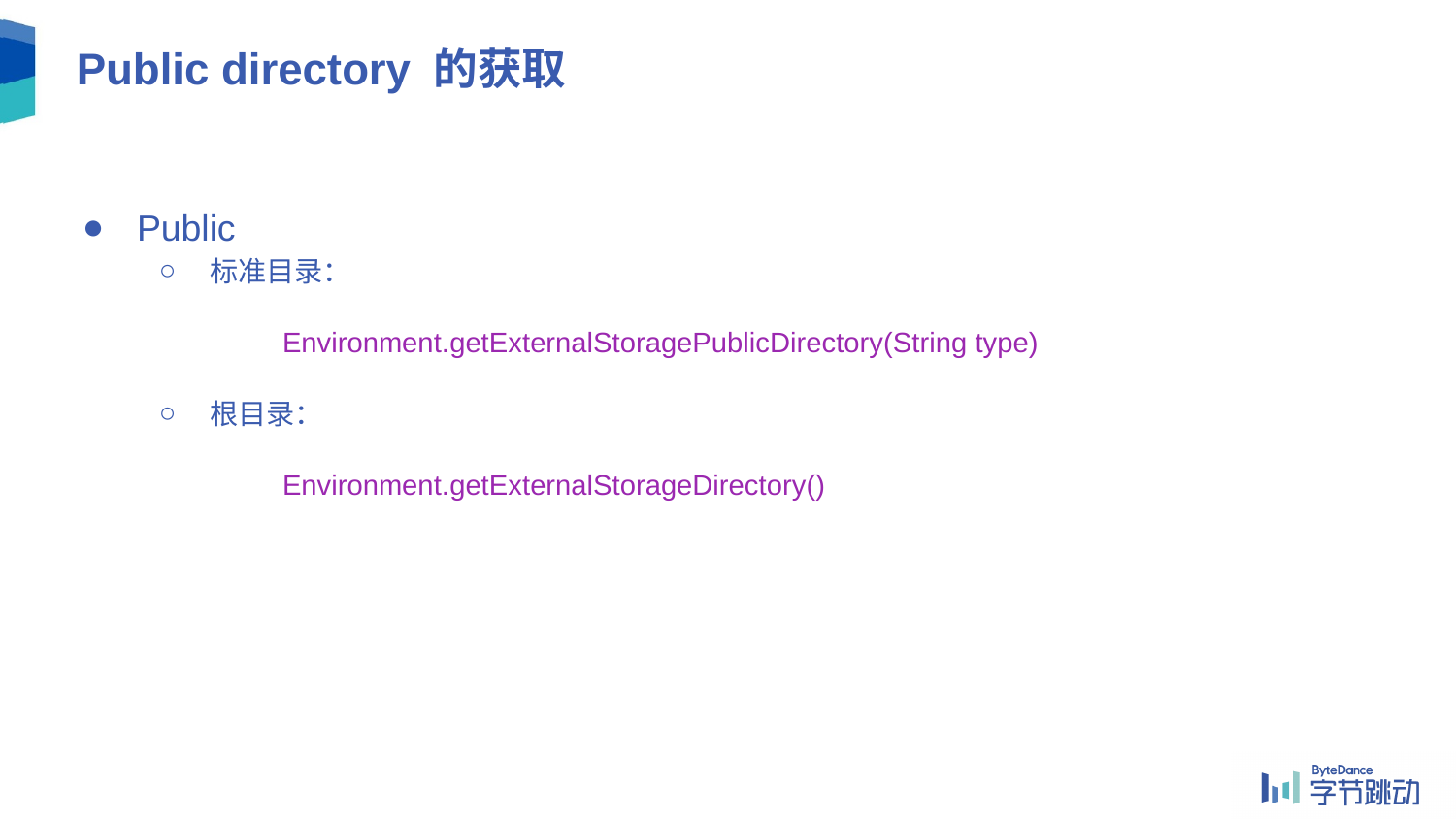

# Public directory 的获取
Public
标准目录：
Environment.getExternalStoragePublicDirectory(String type)
根目录：
Environment.getExternalStorageDirectory()